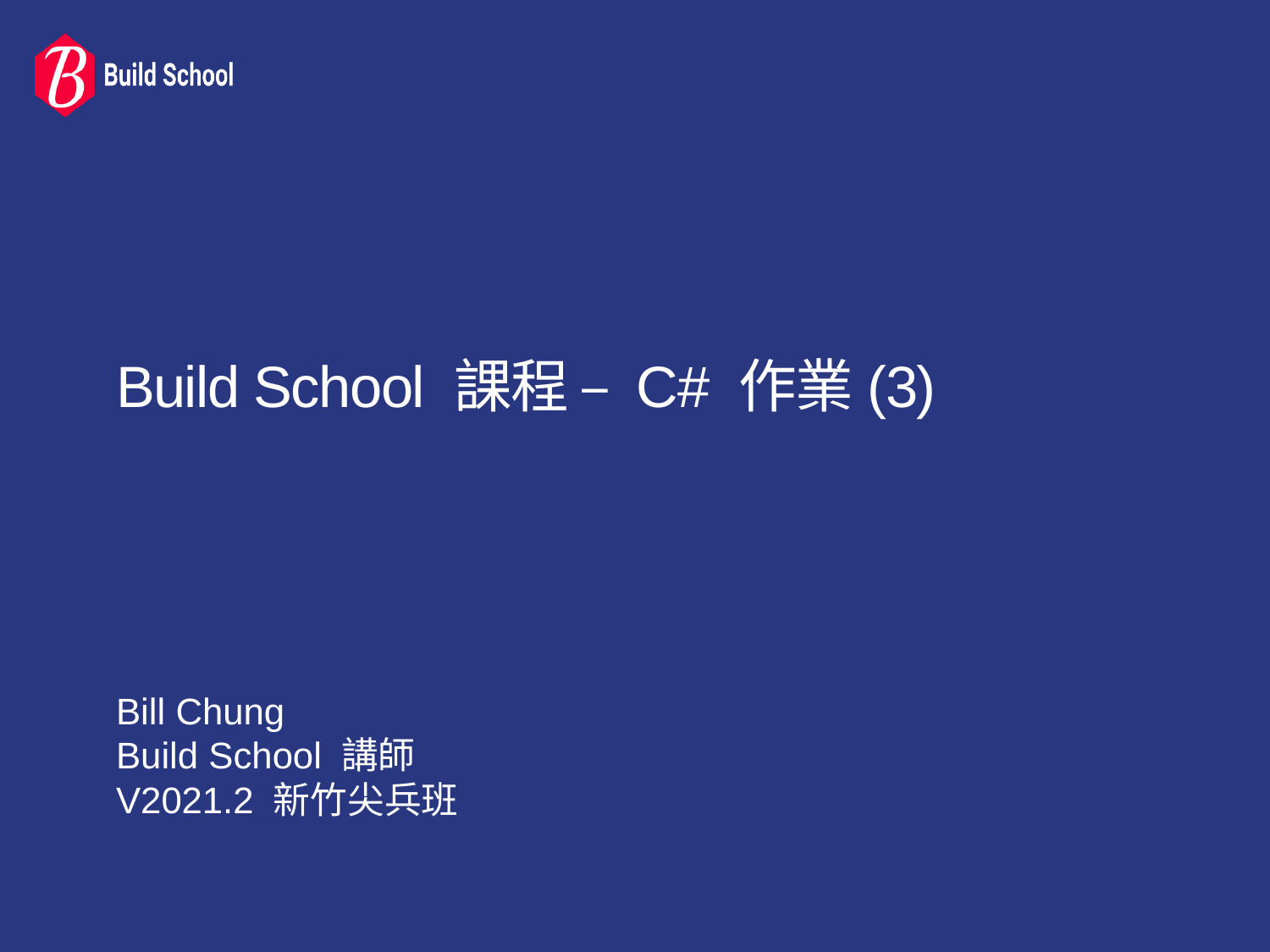

# Build School 課程 – C# 作業(3)
Bill Chung
Build School 講師
V2021.2 新竹尖兵班